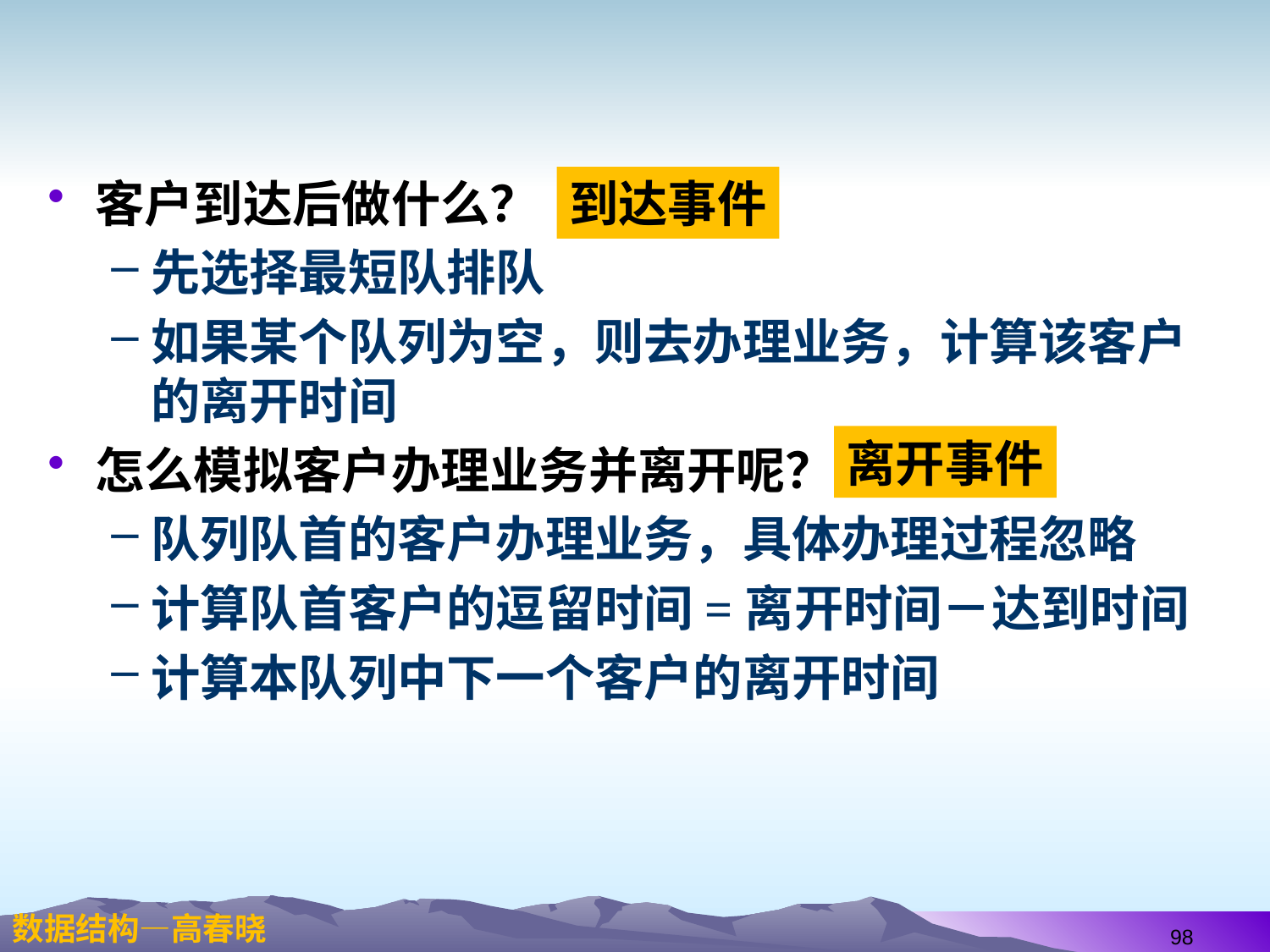

#
客户到达后做什么？
先选择最短队排队
如果某个队列为空，则去办理业务，计算该客户的离开时间
怎么模拟客户办理业务并离开呢？
队列队首的客户办理业务，具体办理过程忽略
计算队首客户的逗留时间=离开时间－达到时间
计算本队列中下一个客户的离开时间

到达事件
离开事件
98